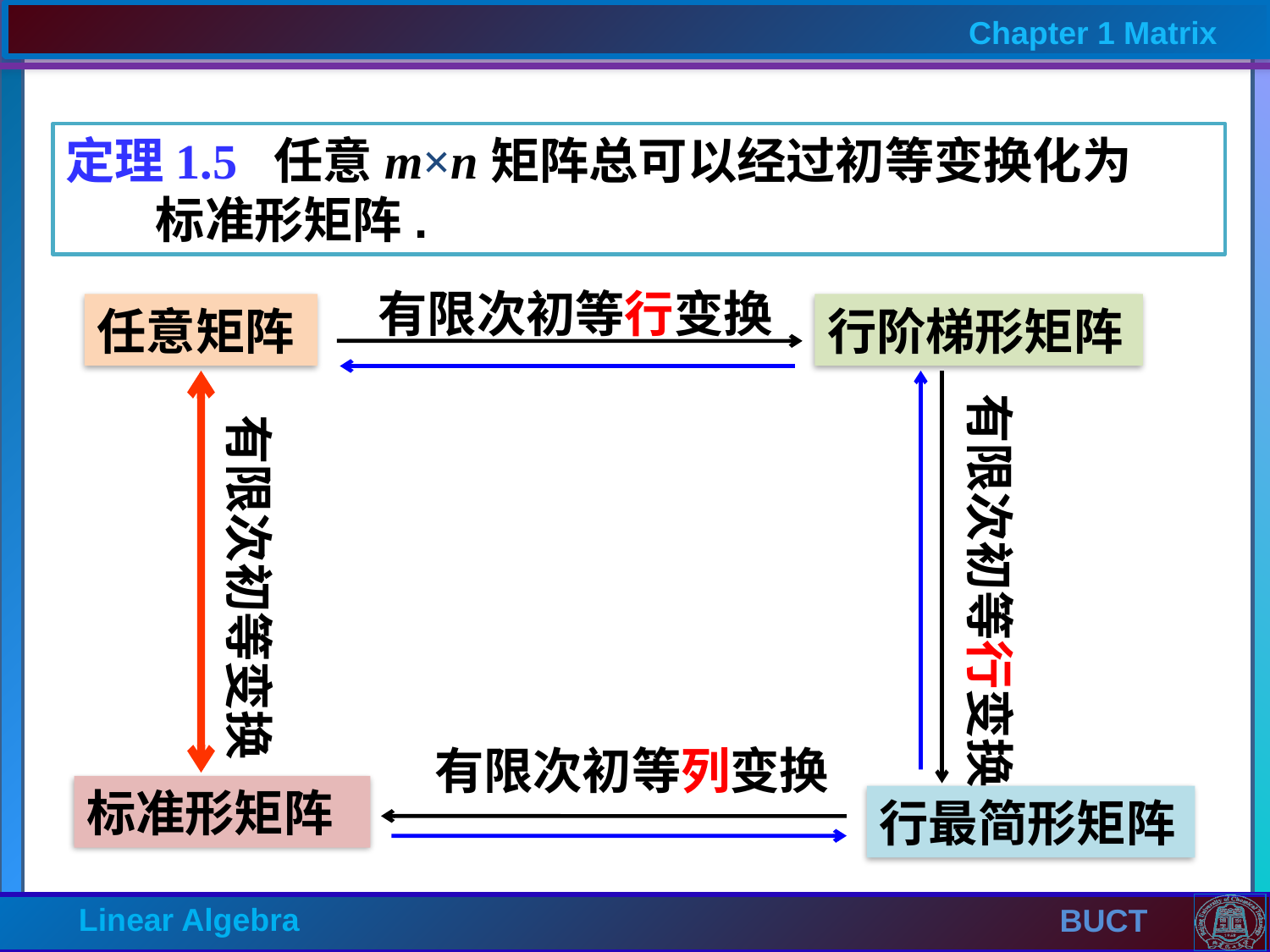

定理1.5  任意m×n矩阵总可以经过初等变换化为
       标准形矩阵.
有限次初等行变换

任意矩阵
行阶梯形矩阵

有限次初等变换

有限次初等行变换
有限次初等列变换

标准形矩阵
行最简形矩阵